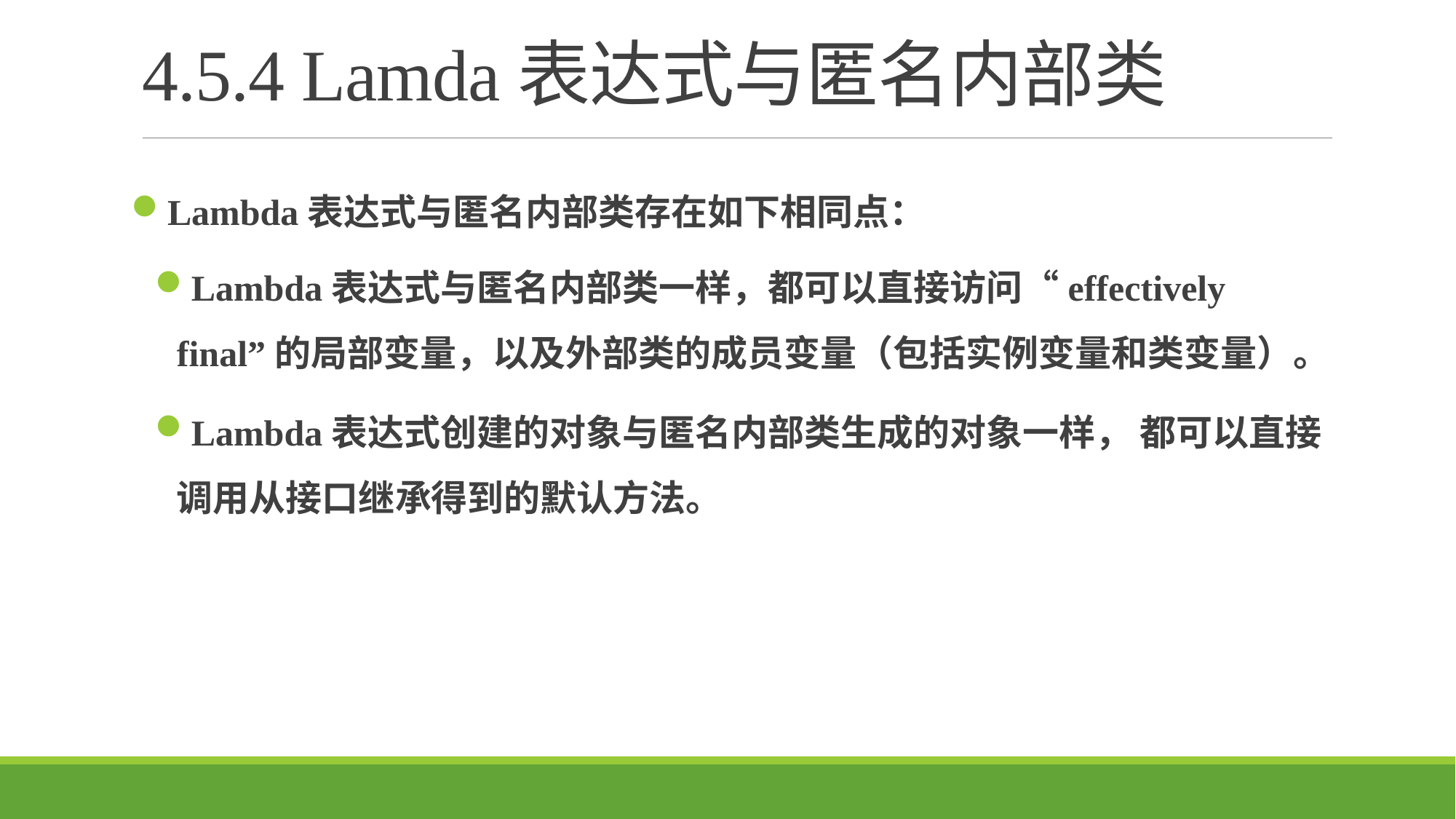

# 4.5.4 Lamda表达式与匿名内部类
Lambda表达式与匿名内部类存在如下相同点：
Lambda表达式与匿名内部类一样，都可以直接访问“effectively final”的局部变量，以及外部类的成员变量（包括实例变量和类变量）。
Lambda表达式创建的对象与匿名内部类生成的对象一样， 都可以直接调用从接口继承得到的默认方法。